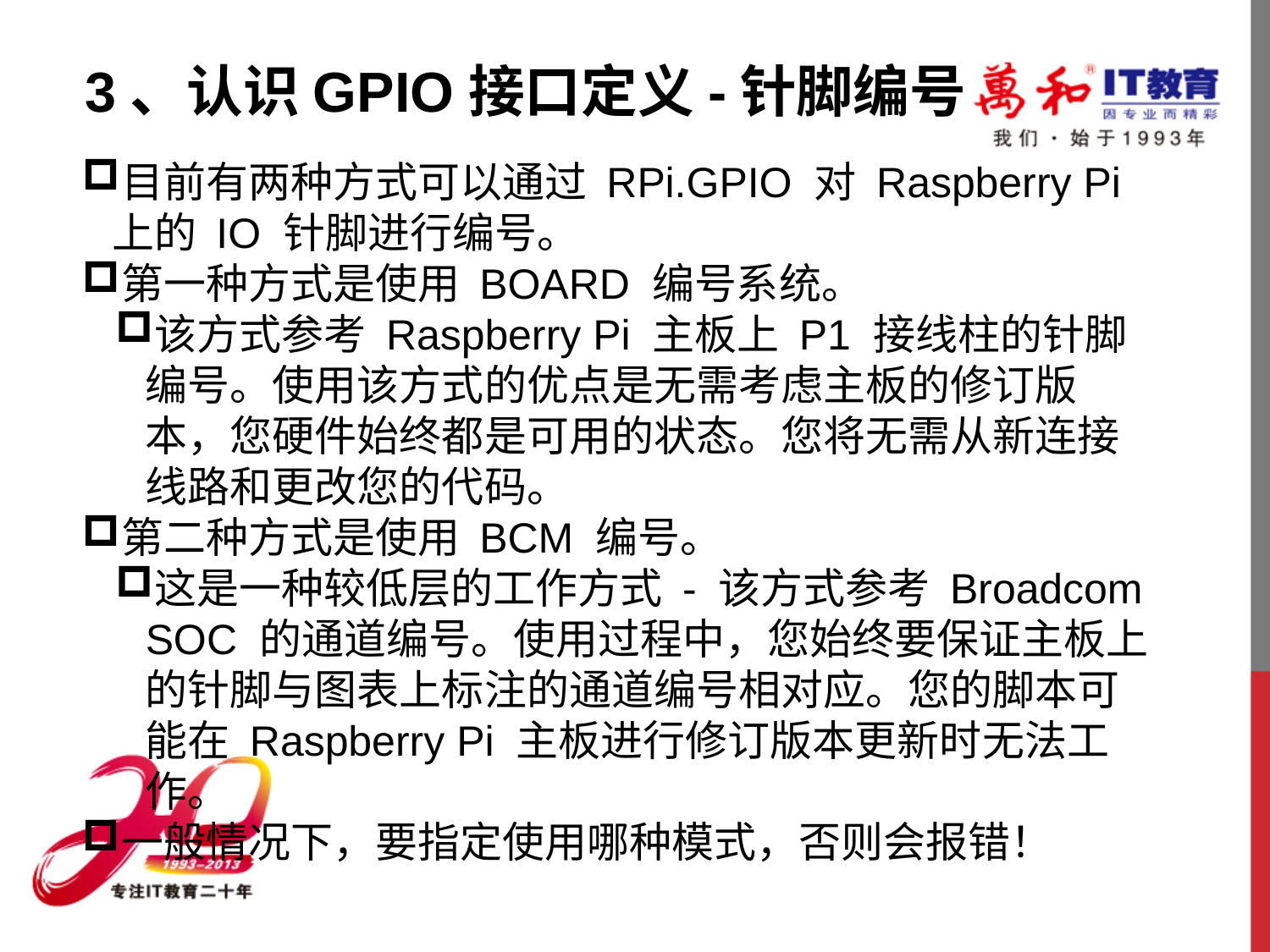

3、认识GPIO接口定义-针脚编号
目前有两种方式可以通过 RPi.GPIO 对 Raspberry Pi 上的 IO 针脚进行编号。
第一种方式是使用 BOARD 编号系统。
该方式参考 Raspberry Pi 主板上 P1 接线柱的针脚编号。使用该方式的优点是无需考虑主板的修订版本，您硬件始终都是可用的状态。您将无需从新连接线路和更改您的代码。
第二种方式是使用 BCM 编号。
这是一种较低层的工作方式 - 该方式参考 Broadcom SOC 的通道编号。使用过程中，您始终要保证主板上的针脚与图表上标注的通道编号相对应。您的脚本可能在 Raspberry Pi 主板进行修订版本更新时无法工作。
一般情况下，要指定使用哪种模式，否则会报错！